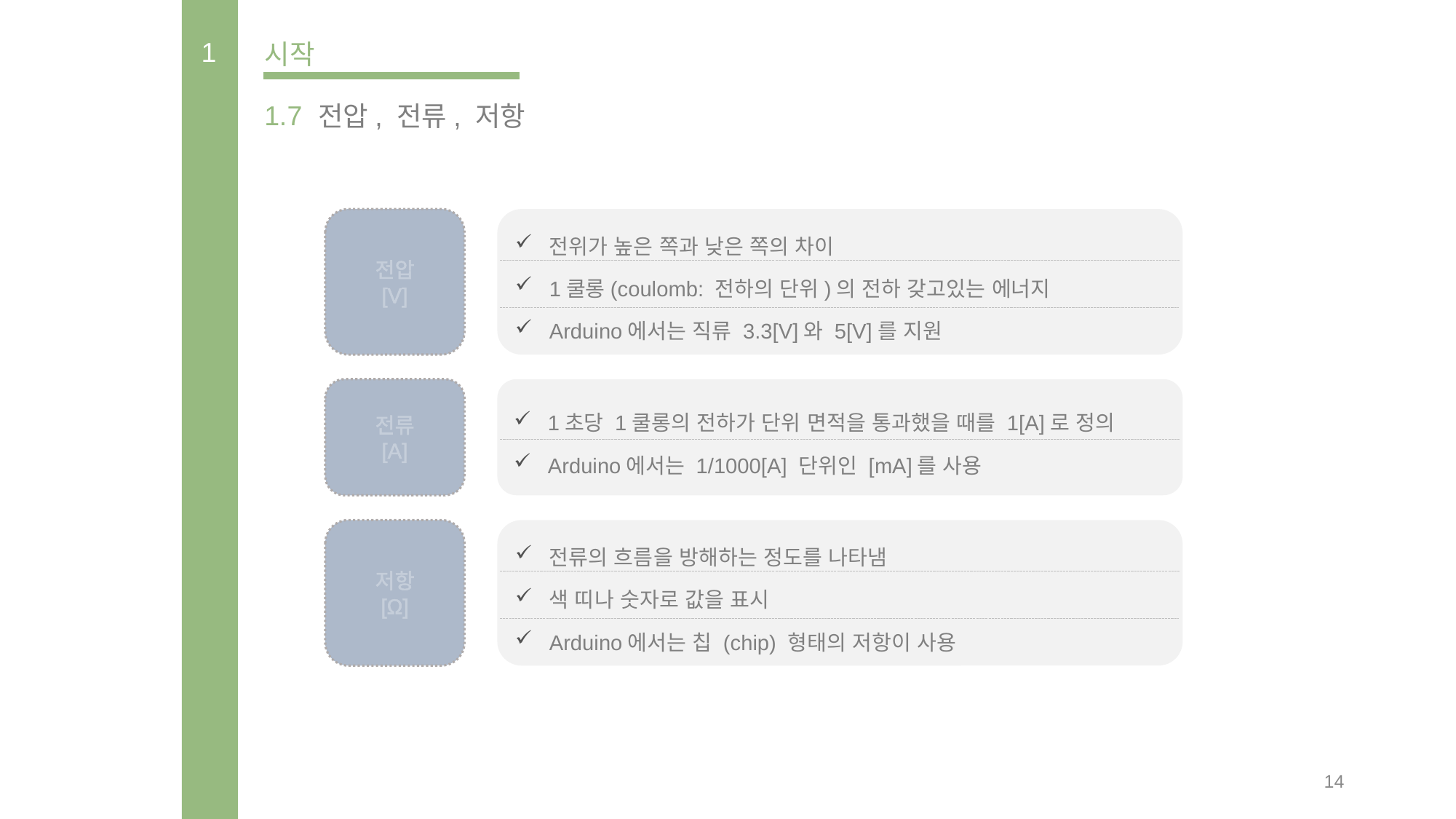

1
시작
1.7
전압, 전류, 저항
전위가 높은 쪽과 낮은 쪽의 차이
1쿨롱(coulomb: 전하의 단위)의 전하 갖고있는 에너지
Arduino에서는 직류 3.3[V]와 5[V]를 지원
전압
[V]
1초당 1쿨롱의 전하가 단위 면적을 통과했을 때를 1[A]로 정의
Arduino에서는 1/1000[A] 단위인 [mA]를 사용
전류
[A]
전류의 흐름을 방해하는 정도를 나타냄
색 띠나 숫자로 값을 표시
Arduino에서는 칩 (chip) 형태의 저항이 사용
저항
[Ω]
14